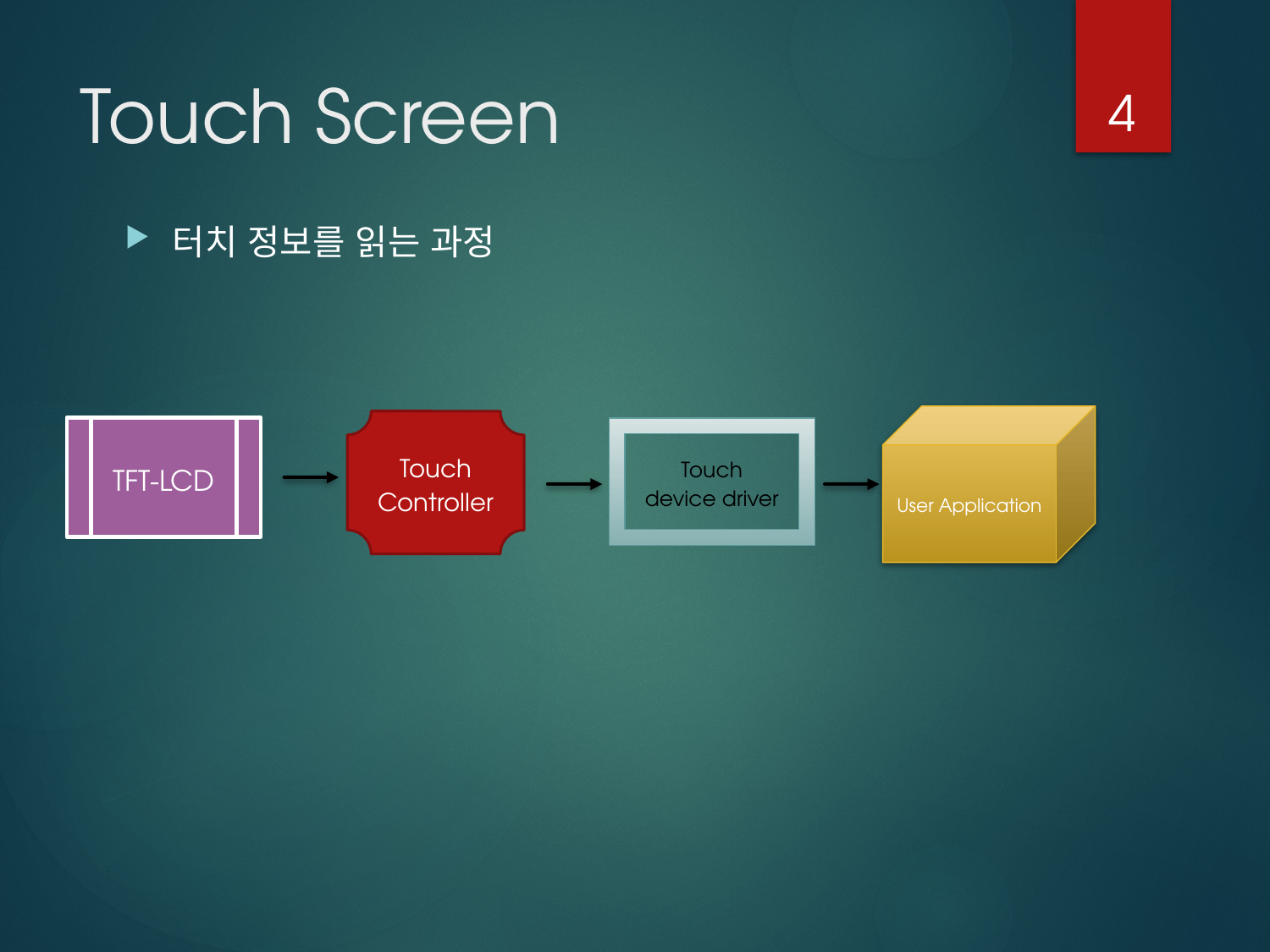

4
# Touch Screen
터치 정보를 읽는 과정

User Application
Touch
Controller
TFT-LCD
Touch
device driver